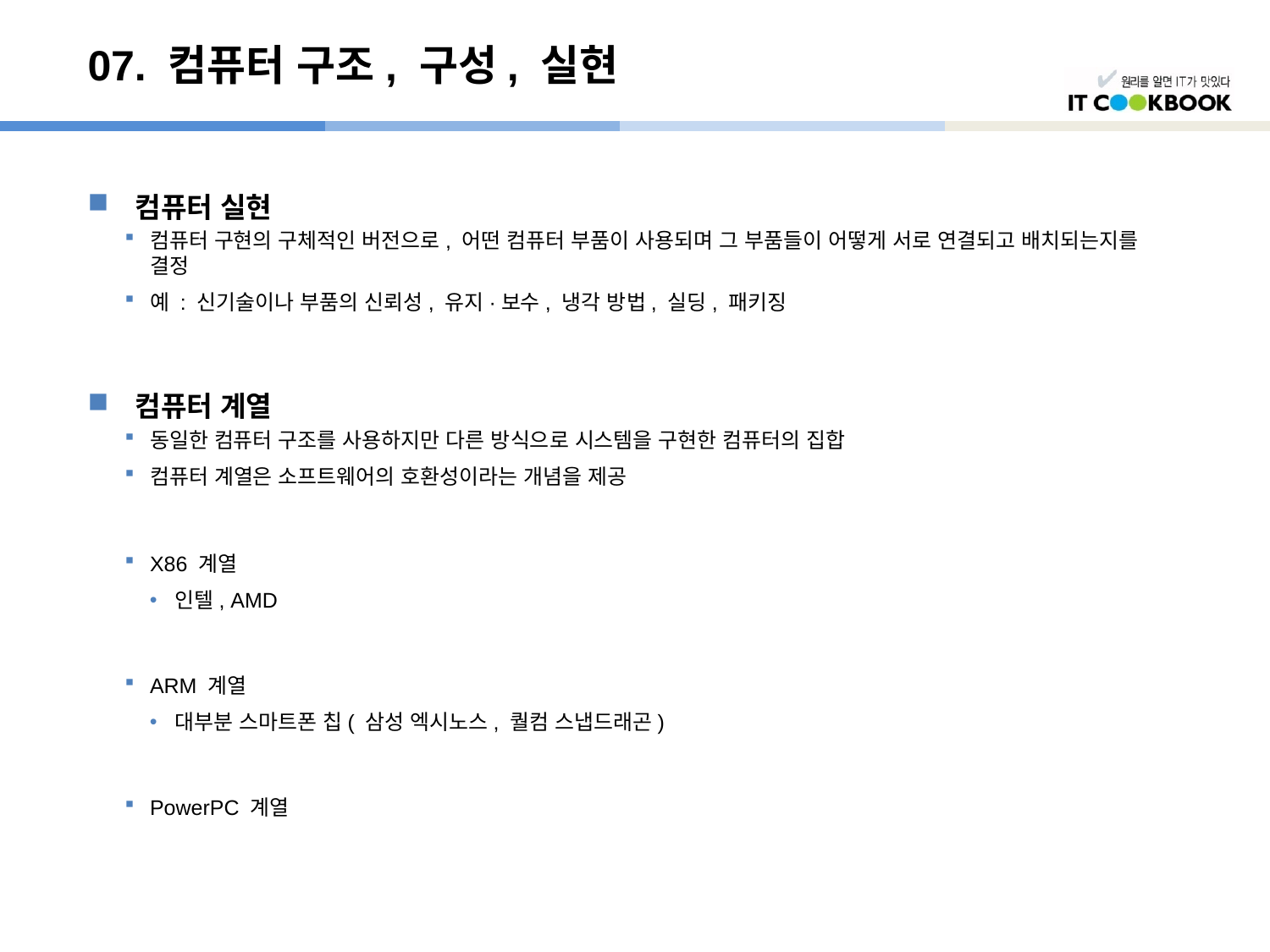

# 07. 컴퓨터 구조, 구성, 실현
컴퓨터 실현
컴퓨터 구현의 구체적인 버전으로, 어떤 컴퓨터 부품이 사용되며 그 부품들이 어떻게 서로 연결되고 배치되는지를 결정
예 : 신기술이나 부품의 신뢰성, 유지·보수, 냉각 방법, 실딩, 패키징

컴퓨터 계열
동일한 컴퓨터 구조를 사용하지만 다른 방식으로 시스템을 구현한 컴퓨터의 집합
컴퓨터 계열은 소프트웨어의 호환성이라는 개념을 제공

X86 계열
인텔, AMD

ARM 계열
대부분 스마트폰 칩( 삼성 엑시노스, 퀄컴 스냅드래곤)

PowerPC 계열